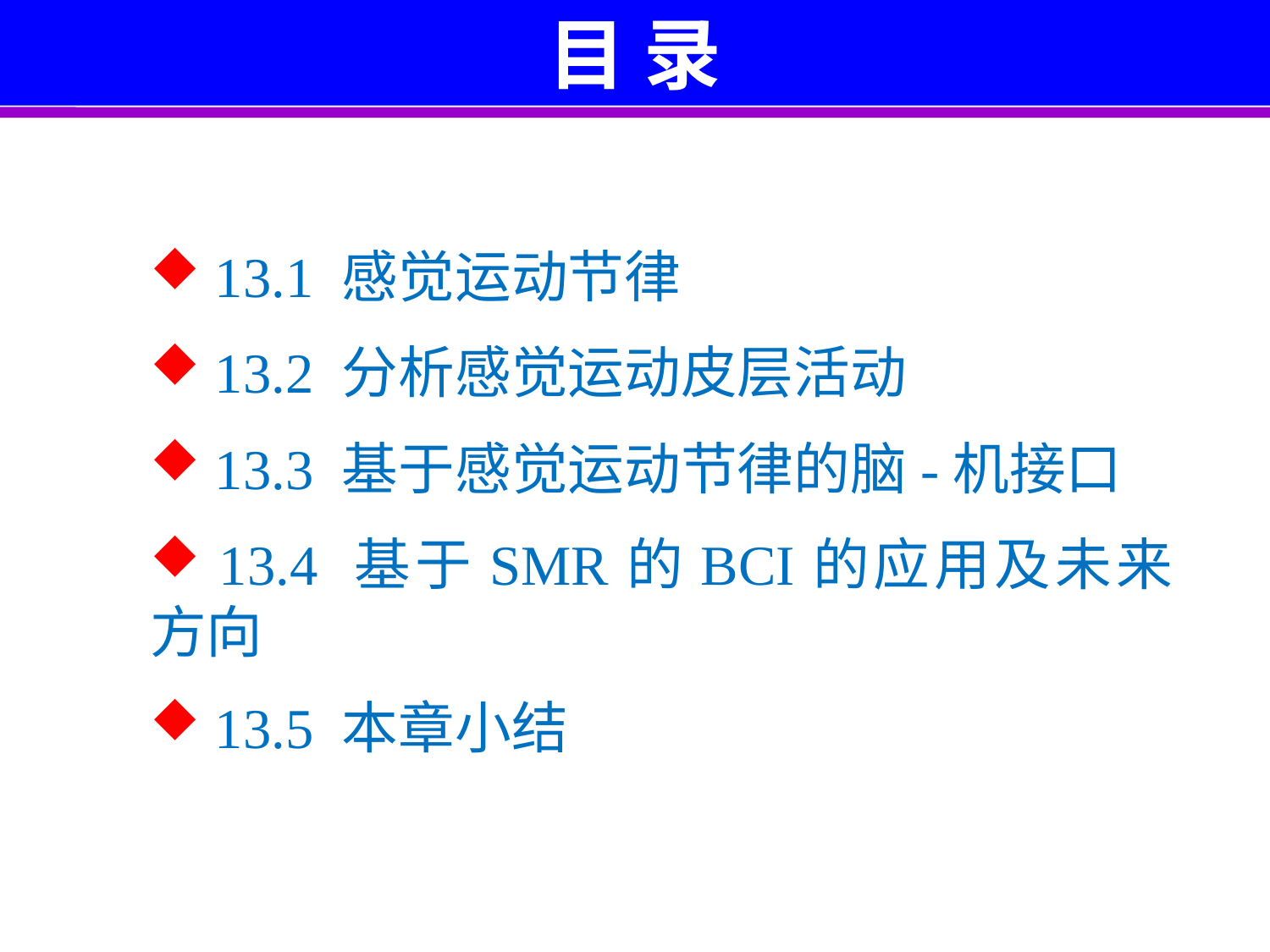

目 录

 13.1 感觉运动节律
 13.2 分析感觉运动皮层活动
 13.3 基于感觉运动节律的脑-机接口
 13.4 基于SMR的BCI的应用及未来方向
 13.5 本章小结